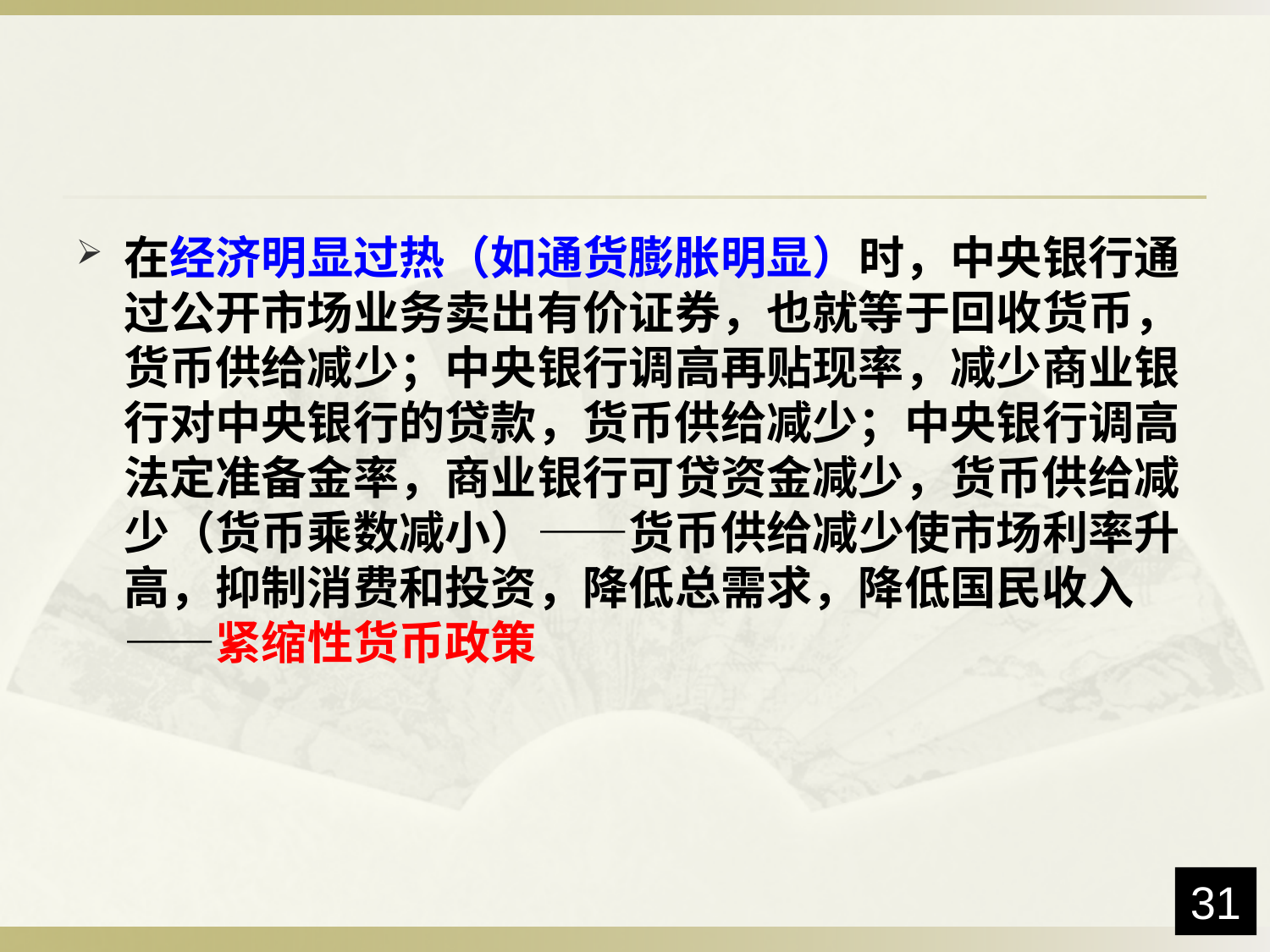

在经济明显过热（如通货膨胀明显）时，中央银行通过公开市场业务卖出有价证券，也就等于回收货币，货币供给减少；中央银行调高再贴现率，减少商业银行对中央银行的贷款，货币供给减少；中央银行调高法定准备金率，商业银行可贷资金减少，货币供给减少（货币乘数减小）——货币供给减少使市场利率升高，抑制消费和投资，降低总需求，降低国民收入——紧缩性货币政策
31